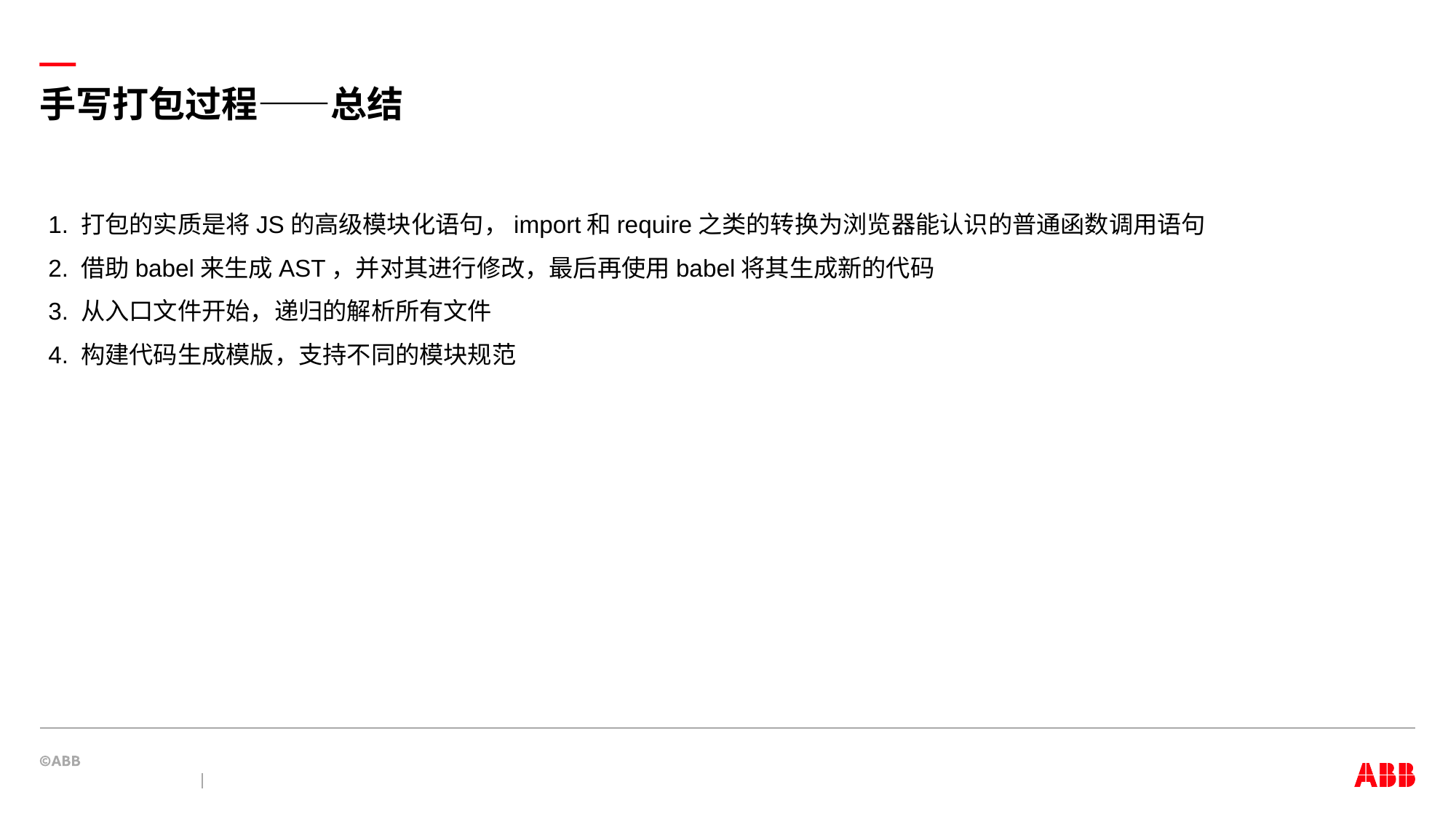

# 手写打包过程——总结
1. 打包的实质是将JS的高级模块化语句，import和require之类的转换为浏览器能认识的普通函数调用语句
2. 借助babel来生成AST，并对其进行修改，最后再使用babel将其生成新的代码
3. 从入口文件开始，递归的解析所有文件
4. 构建代码生成模版，支持不同的模块规范